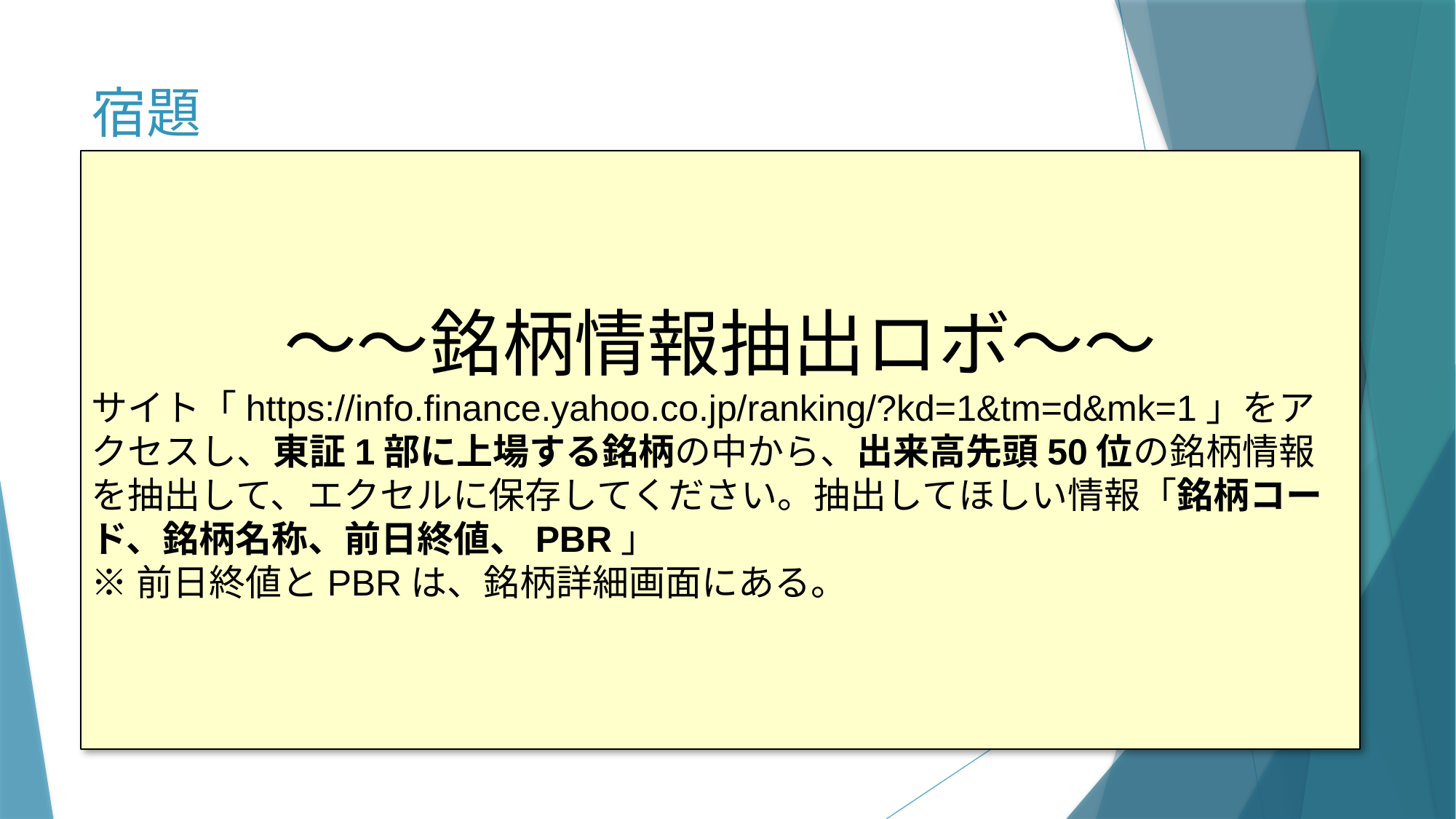

# 宿題
～～銘柄情報抽出ロボ～～
サイト「https://info.finance.yahoo.co.jp/ranking/?kd=1&tm=d&mk=1」をアクセスし、東証1部に上場する銘柄の中から、出来高先頭50位の銘柄情報を抽出して、エクセルに保存してください。抽出してほしい情報「銘柄コード、銘柄名称、前日終値、PBR」
※前日終値とPBRは、銘柄詳細画面にある。